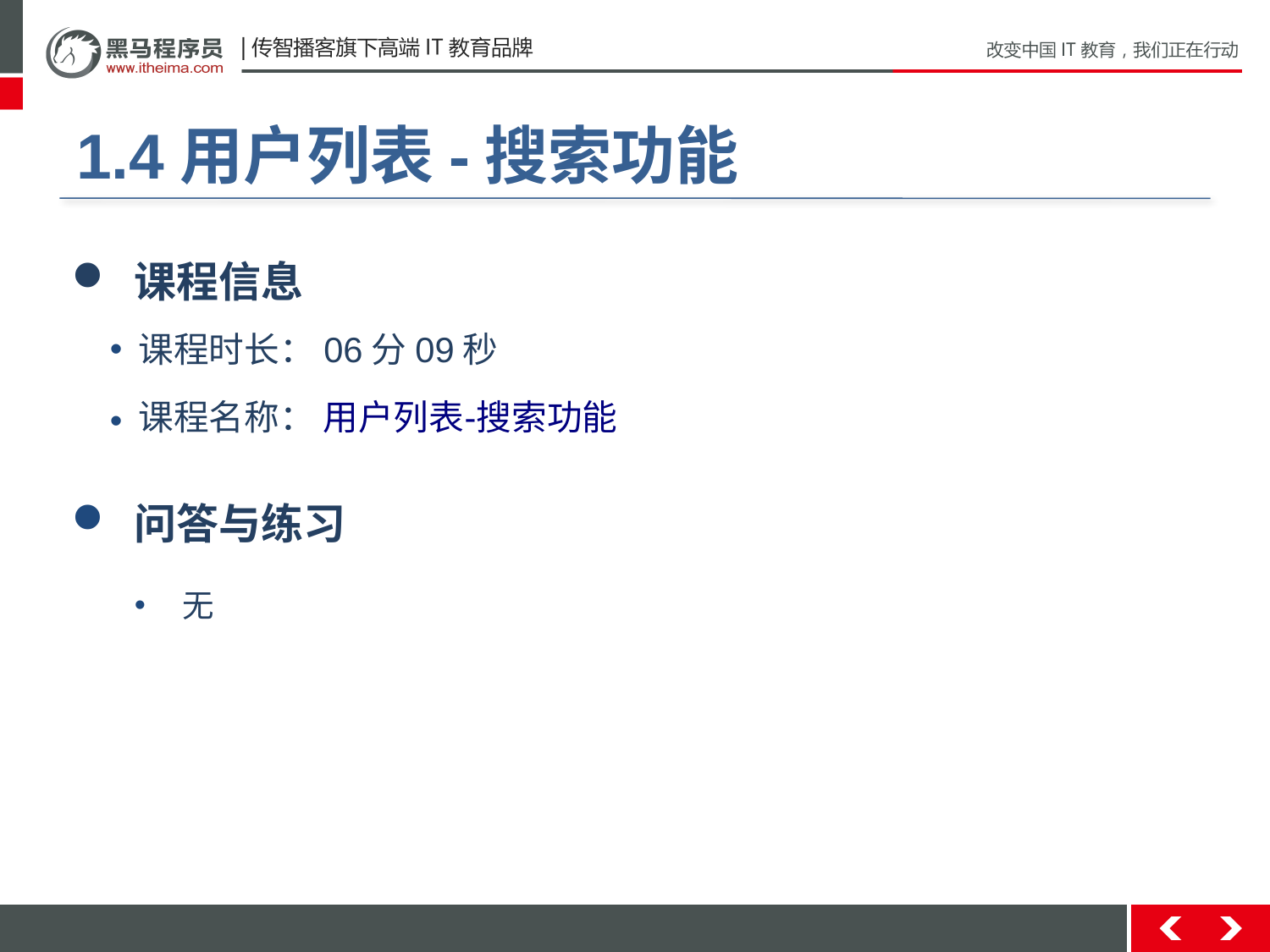

#
1.4用户列表-搜索功能
 课程信息
 课程时长：06分09秒
 课程名称： 用户列表-搜索功能
 问答与练习
无